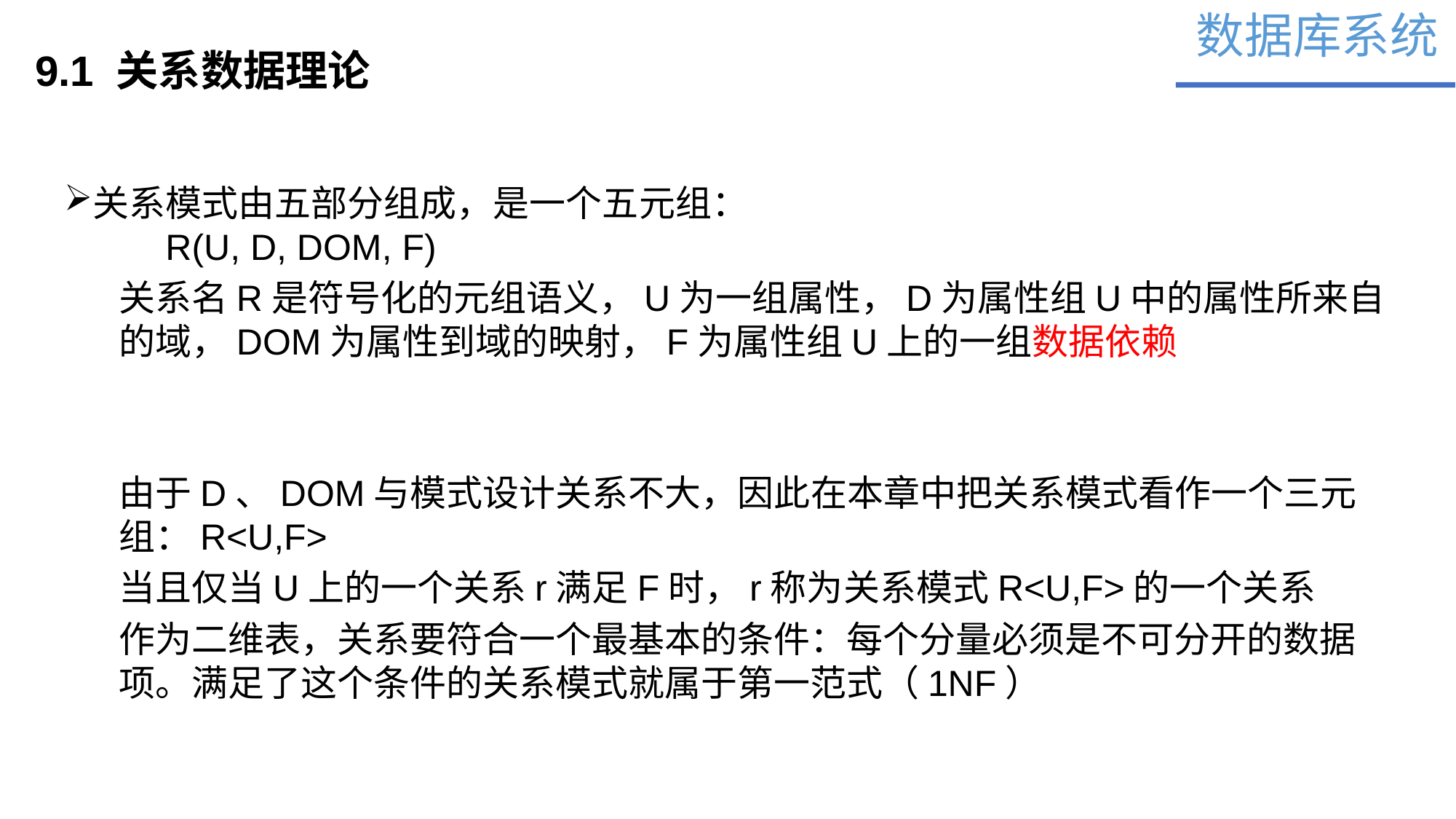

数据库系统
9.1 关系数据理论

关系模式由五部分组成，是一个五元组：
        R(U, D, DOM, F)
关系名R是符号化的元组语义，U为一组属性，D为属性组U中的属性所来自的域，DOM为属性到域的映射，F为属性组U上的一组数据依赖
由于D、DOM与模式设计关系不大，因此在本章中把关系模式看作一个三元组：R<U,F>
当且仅当U上的一个关系r满足F时，r称为关系模式R<U,F>的一个关系
作为二维表，关系要符合一个最基本的条件：每个分量必须是不可分开的数据项。满足了这个条件的关系模式就属于第一范式（1NF）